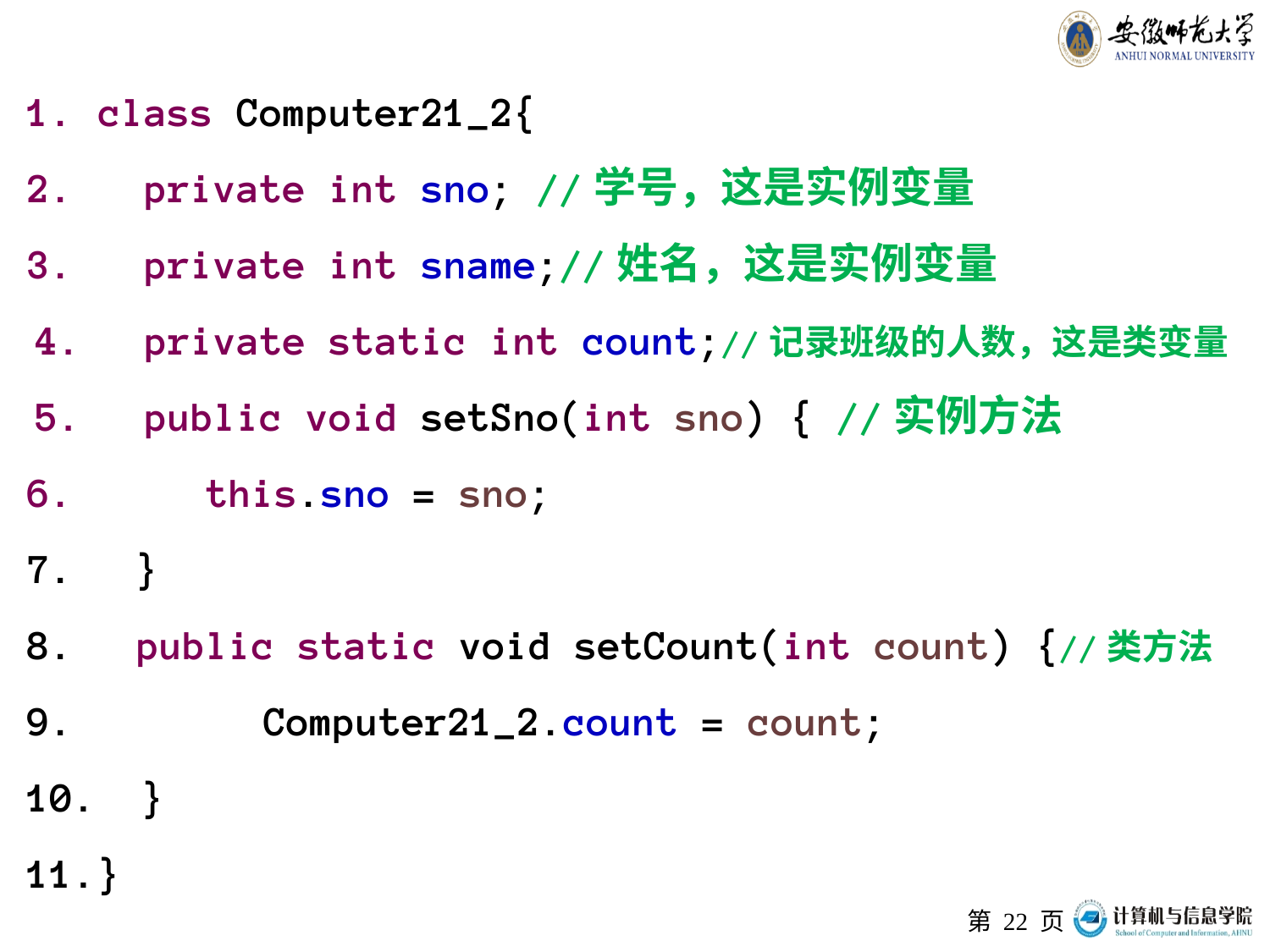

class Computer21_2{
  private int sno; //学号，这是实例变量
  private int sname;//姓名，这是实例变量
  private static int count;//记录班级的人数，这是类变量
  public void setSno(int sno) { //实例方法
     this.sno = sno;
  }
  public static void setCount(int count) {//类方法
	  Computer21_2.count = count;
  }
}

第 22 页